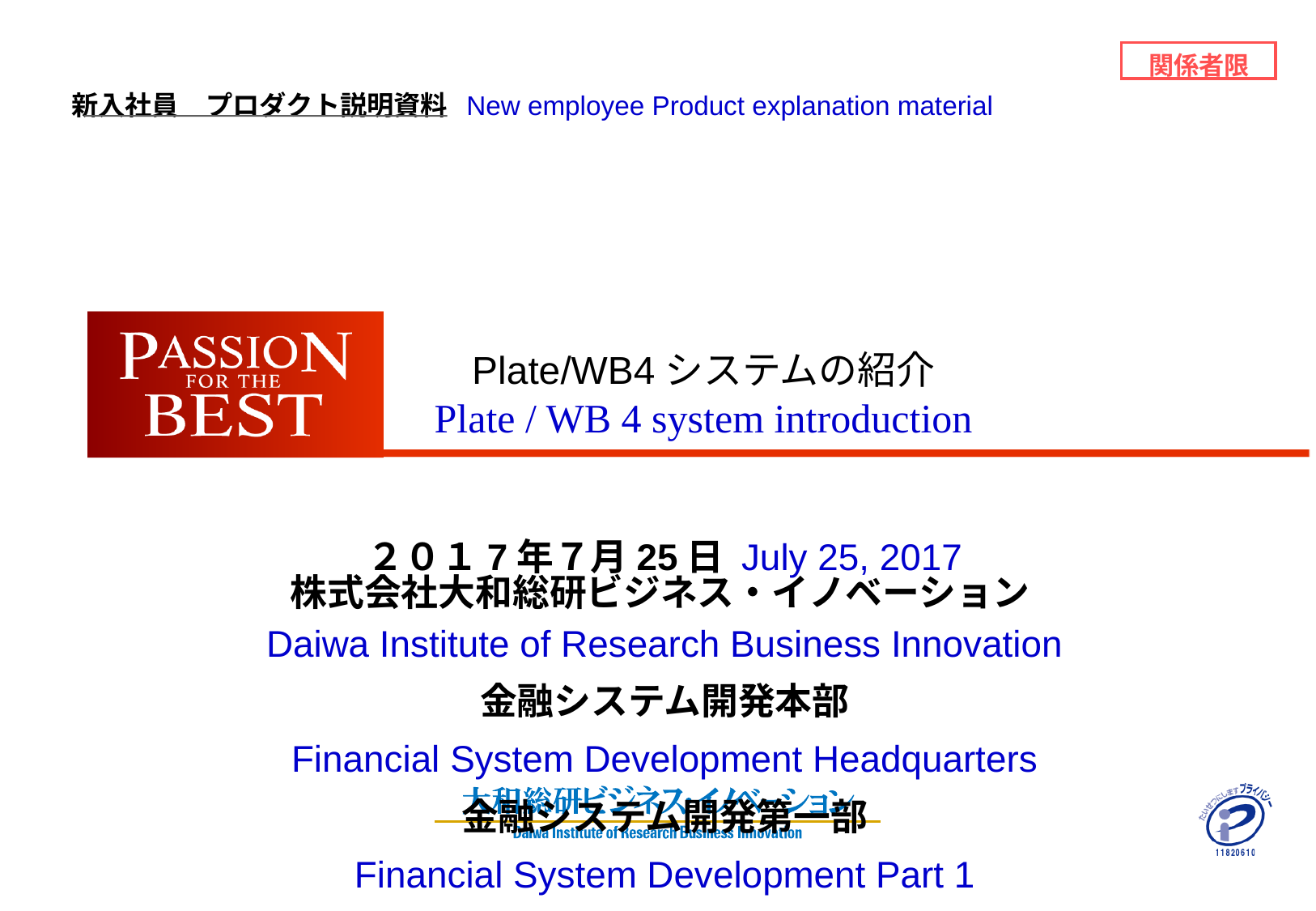

新入社員　プロダクト説明資料  New employee Product explanation material

Plate/WB4システムの紹介
Plate / WB 4 system introduction
２０１7年７月25日 July 25, 2017
株式会社大和総研ビジネス・イノベーション
Daiwa Institute of Research Business Innovation
金融システム開発本部
Financial System Development Headquarters
金融システム開発第一部
Financial System Development Part 1